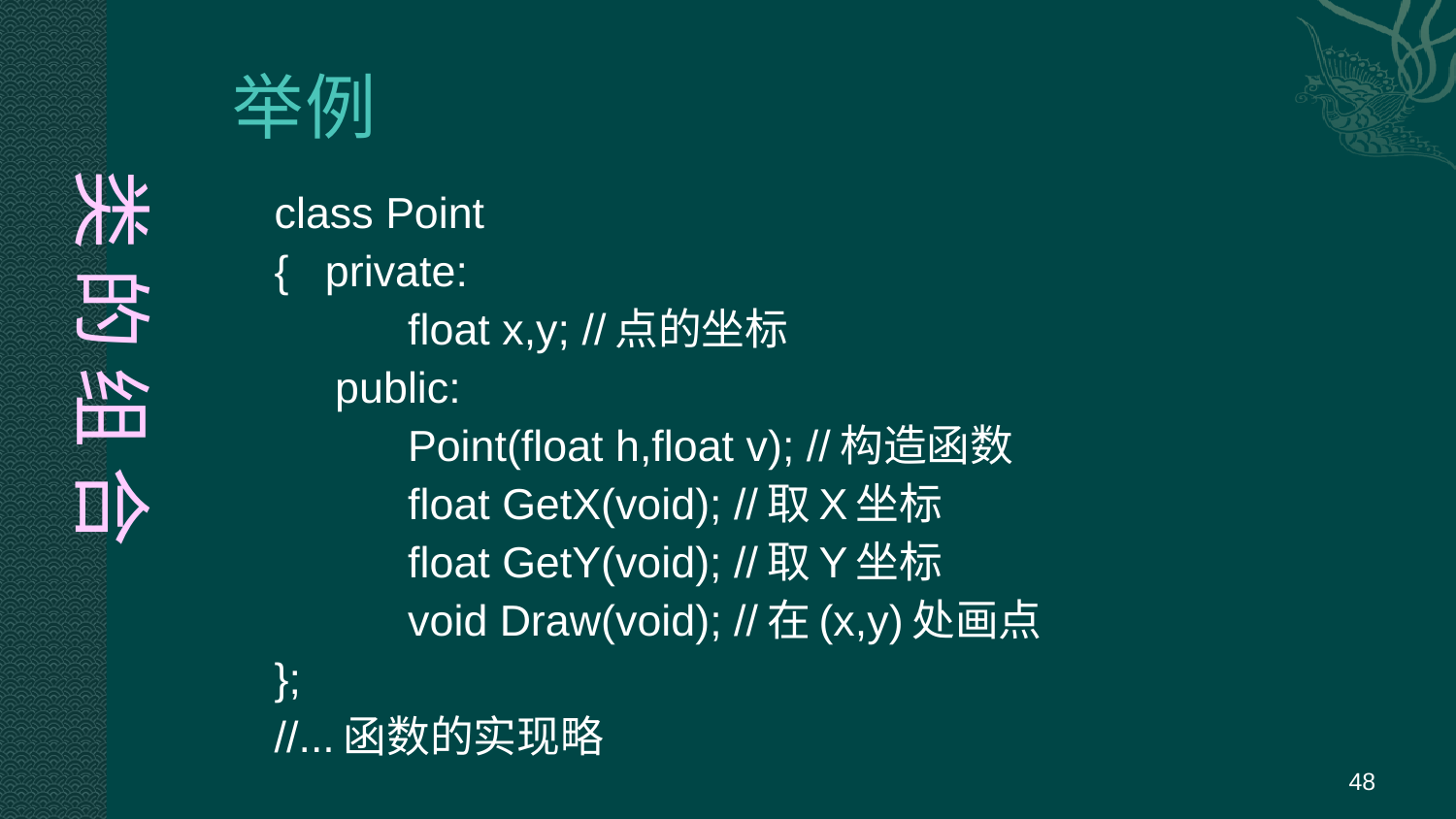

# 举例
类 的 组 合
class Point
{   private:
           float x,y; //点的坐标
     public:
           Point(float h,float v); //构造函数
           float GetX(void); //取X坐标
           float GetY(void); //取Y坐标
           void Draw(void); //在(x,y)处画点
};
//...函数的实现略
48